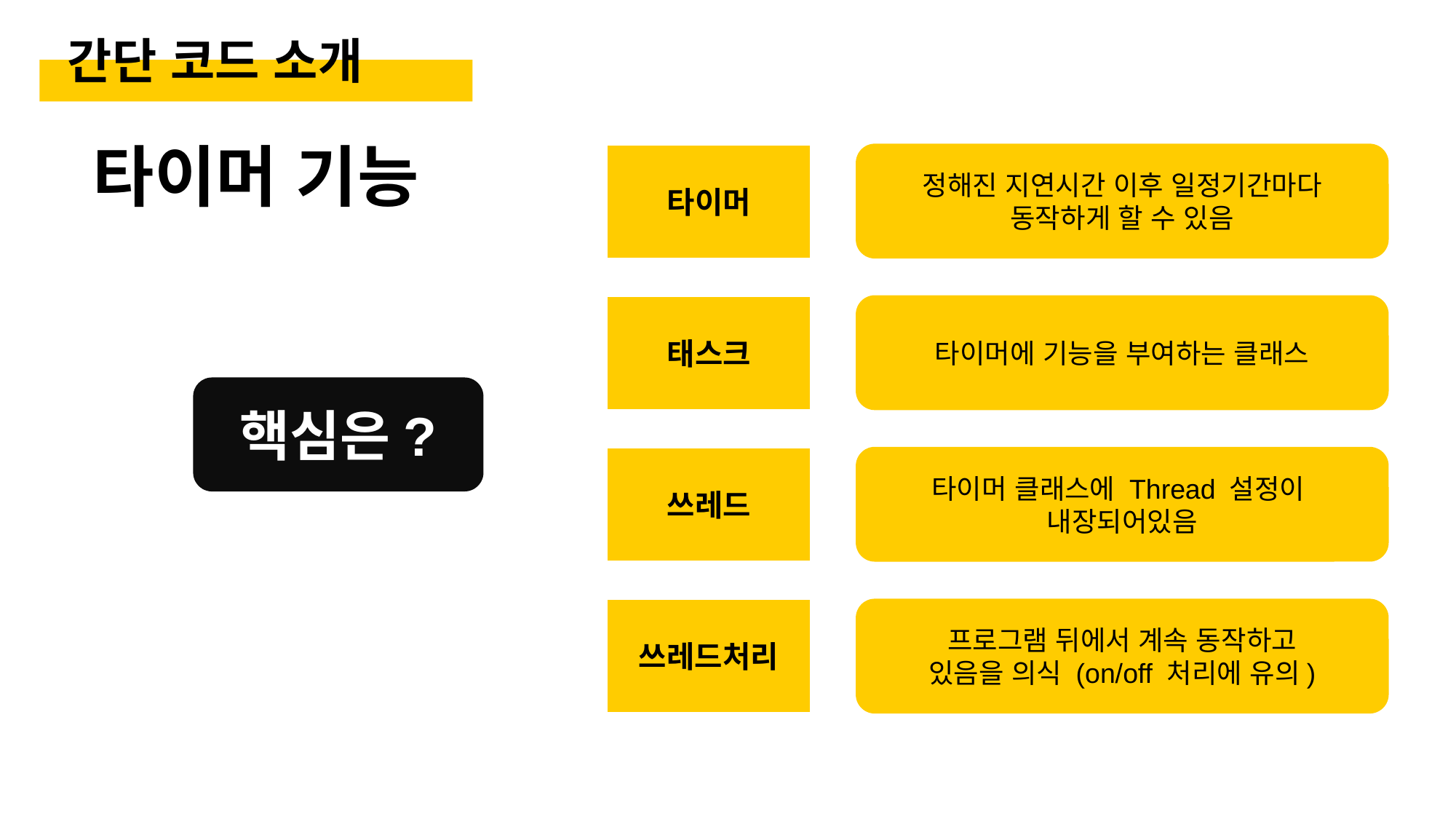

간단 코드 소개

타이머 기능
정해진 지연시간 이후 일정기간마다
동작하게 할 수 있음
타이머
타이머에 기능을 부여하는 클래스
태스크
핵심은?
타이머 클래스에 Thread 설정이
내장되어있음
쓰레드
프로그램 뒤에서 계속 동작하고
있음을 의식 (on/off 처리에 유의)
쓰레드처리